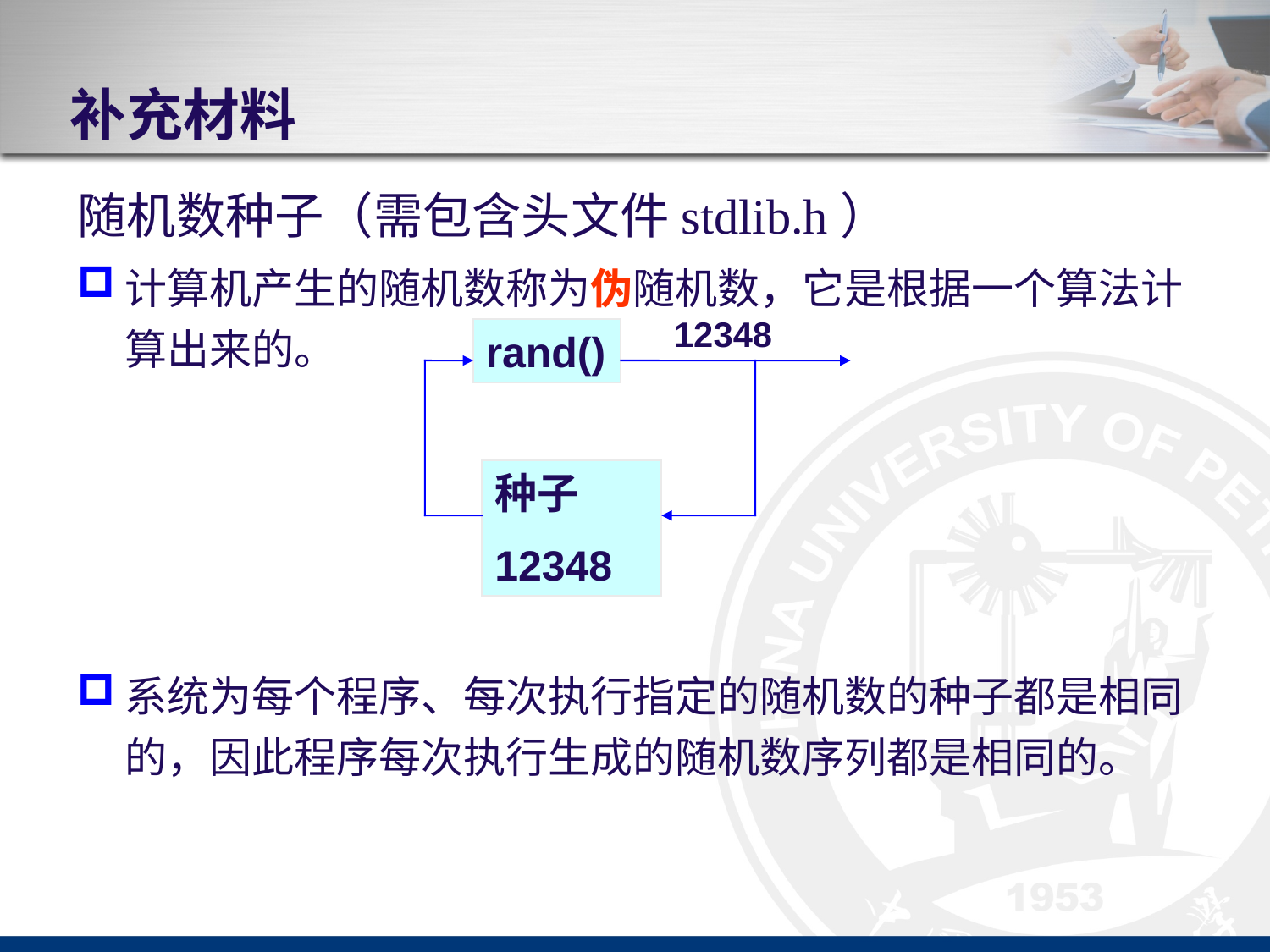

# 补充材料
随机数种子（需包含头文件stdlib.h）
计算机产生的随机数称为伪随机数，它是根据一个算法计算出来的。

系统为每个程序、每次执行指定的随机数的种子都是相同的，因此程序每次执行生成的随机数序列都是相同的。
12348
rand()

种子
12348